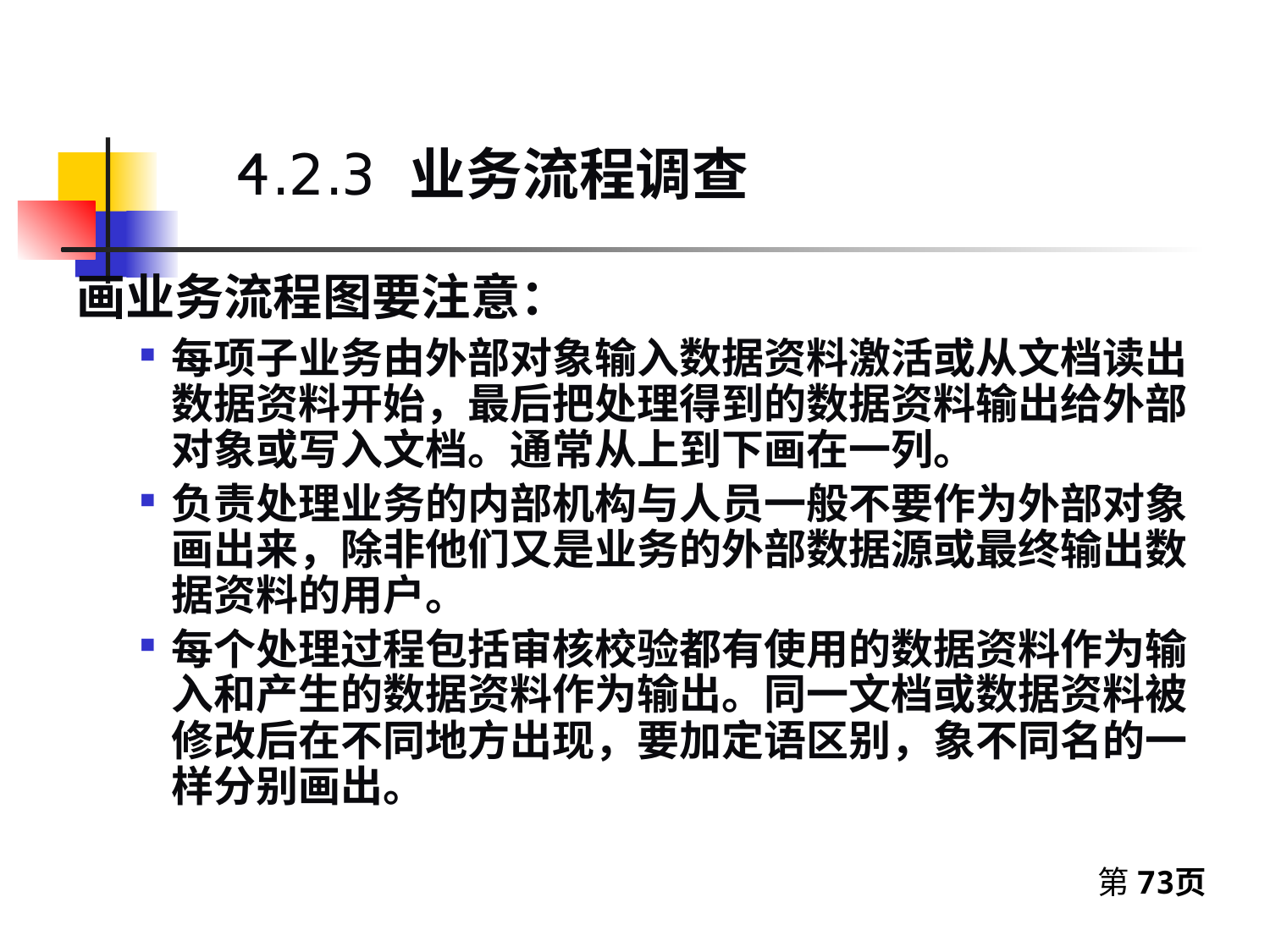

4.2.3 业务流程调查
画业务流程图要注意：
每项子业务由外部对象输入数据资料激活或从文档读出数据资料开始，最后把处理得到的数据资料输出给外部对象或写入文档。通常从上到下画在一列。
负责处理业务的内部机构与人员一般不要作为外部对象画出来，除非他们又是业务的外部数据源或最终输出数据资料的用户。
每个处理过程包括审核校验都有使用的数据资料作为输入和产生的数据资料作为输出。同一文档或数据资料被修改后在不同地方出现，要加定语区别，象不同名的一样分别画出。